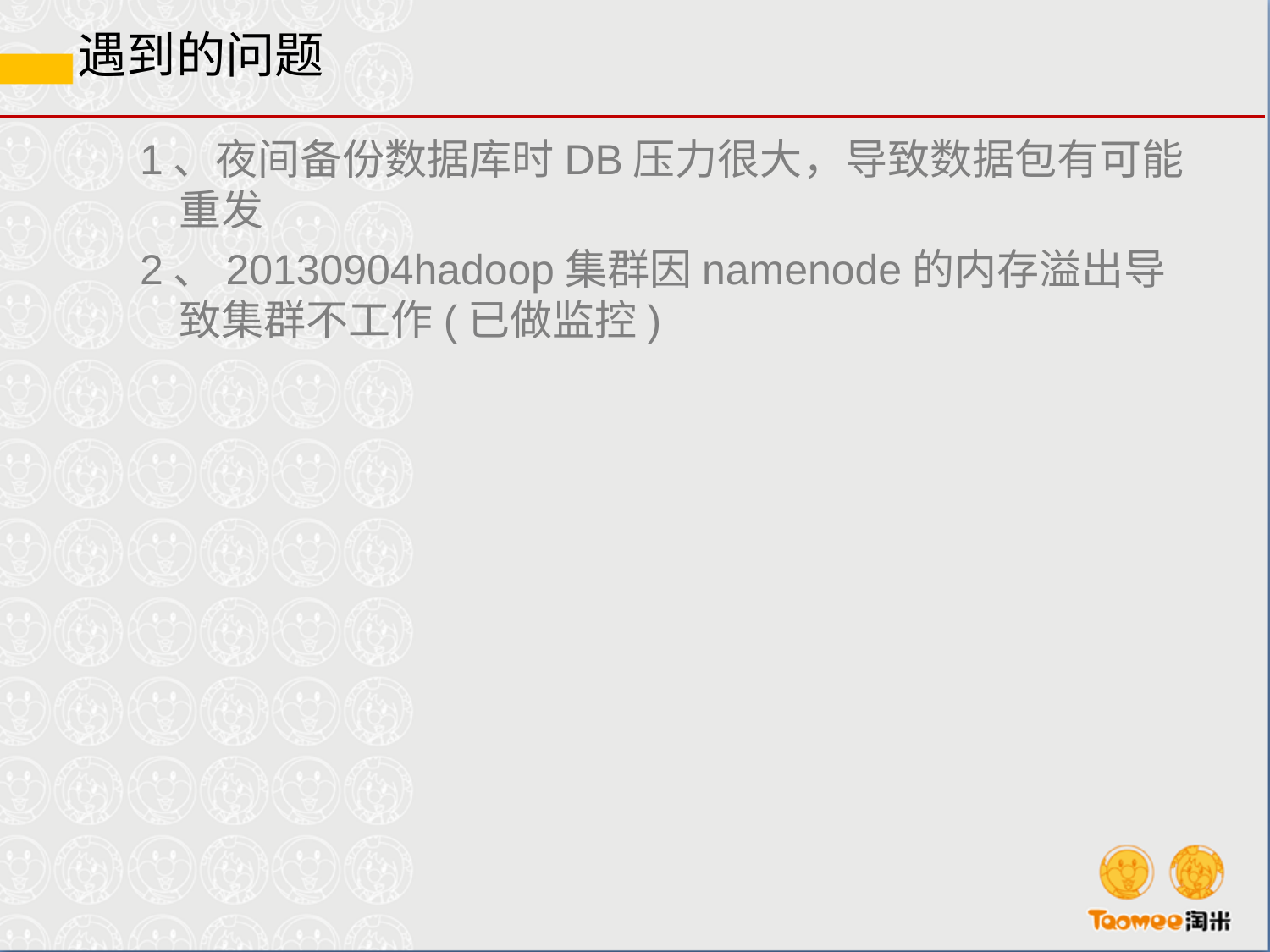

# 遇到的问题
1、夜间备份数据库时DB压力很大，导致数据包有可能重发
2、20130904hadoop集群因namenode的内存溢出导致集群不工作(已做监控)